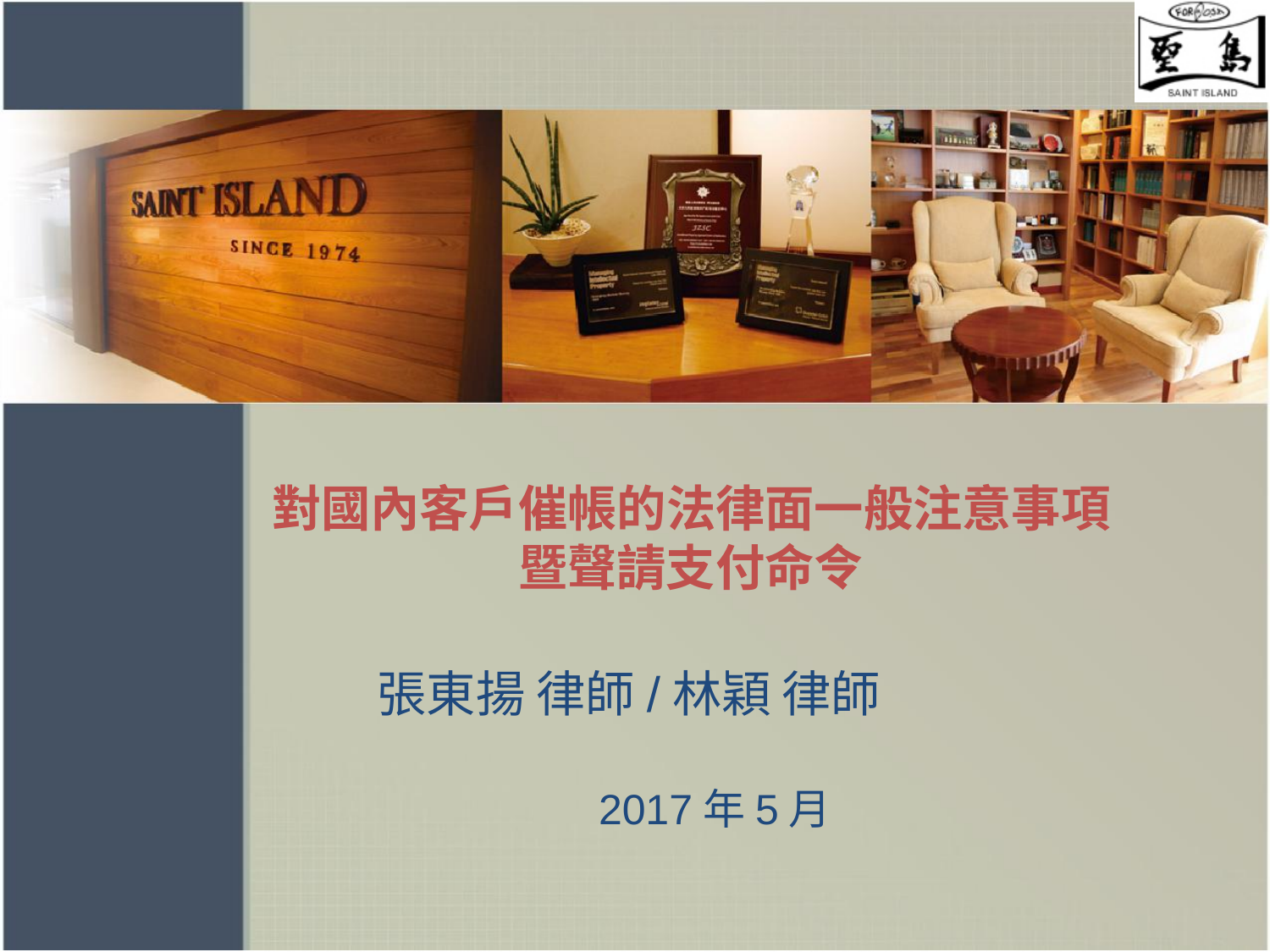

# 對國內客戶催帳的法律面一般注意事項 暨聲請支付命令

張東揚 律師/林穎 律師
2017年5月
1